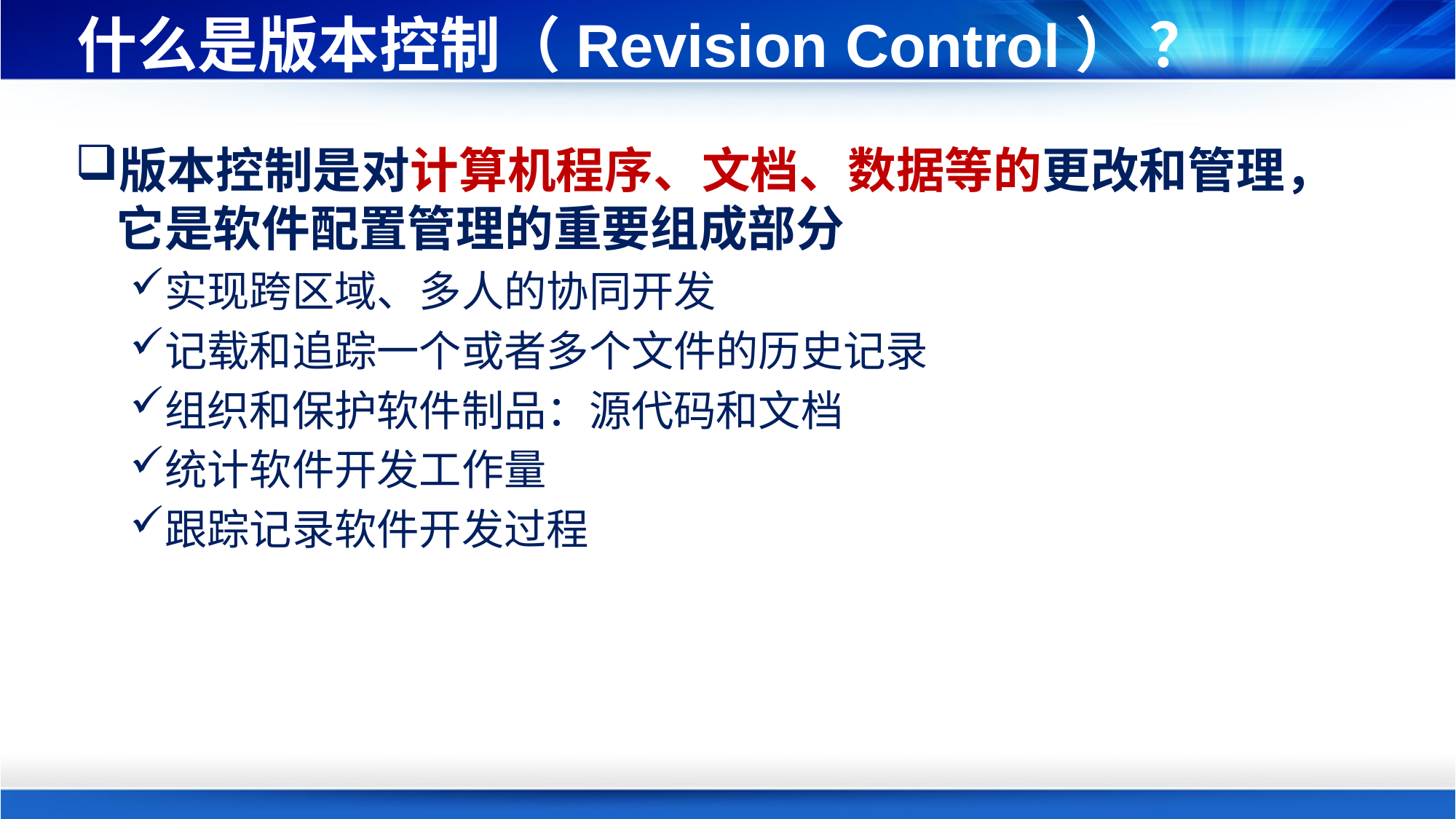

# 什么是版本控制（Revision Control） ？
版本控制是对计算机程序、文档、数据等的更改和管理，它是软件配置管理的重要组成部分
实现跨区域、多人的协同开发
记载和追踪一个或者多个文件的历史记录
组织和保护软件制品：源代码和文档
统计软件开发工作量
跟踪记录软件开发过程